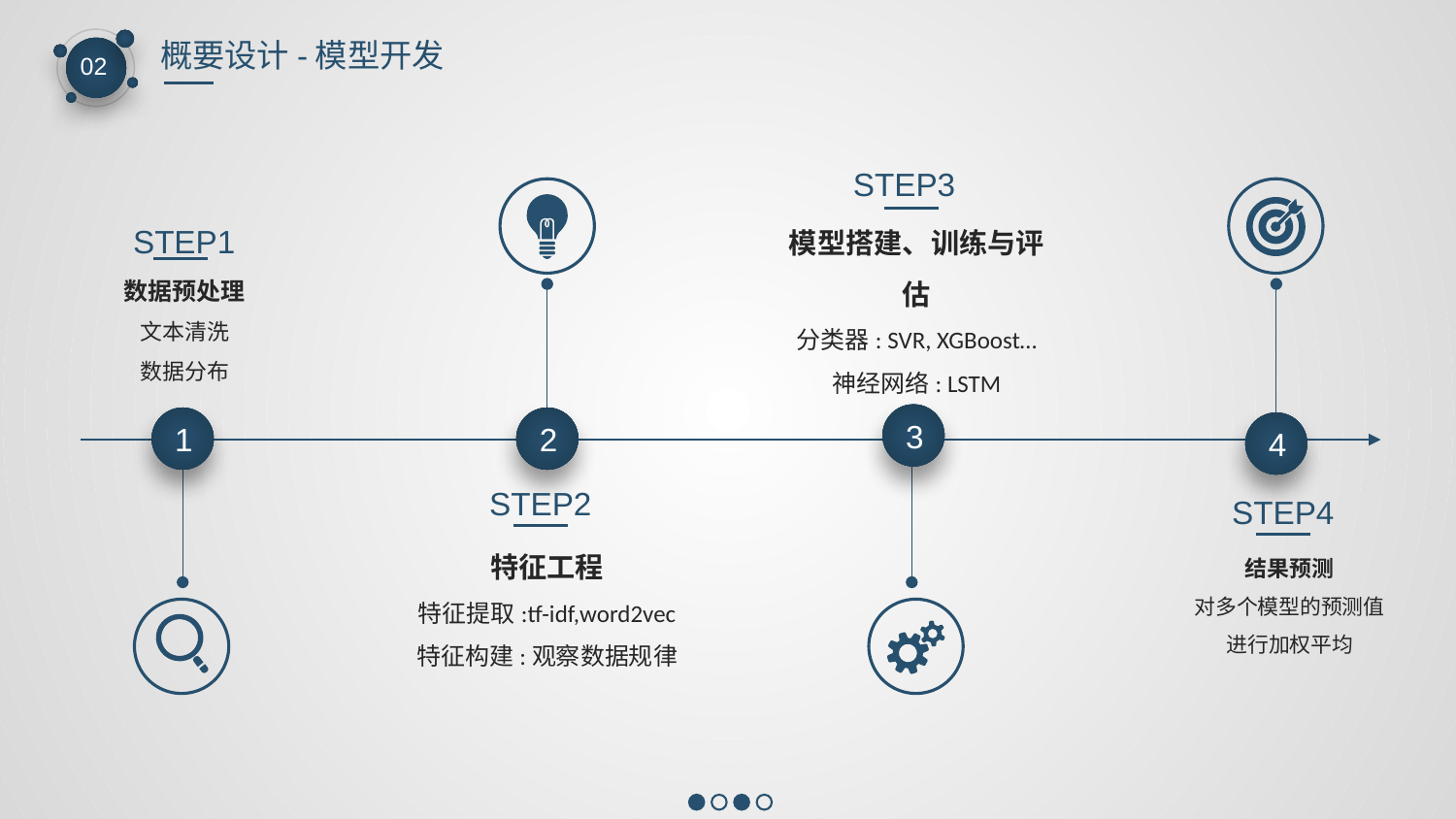

概要设计-模型开发
02
STEP3

模型搭建、训练与评估
分类器: SVR, XGBoost…
神经网络: LSTM
STEP1
数据预处理
文本清洗
数据分布
3
2
1
4
STEP2
STEP4
特征工程
特征提取:tf-idf,word2vec
特征构建:观察数据规律
结果预测
对多个模型的预测值
进行加权平均